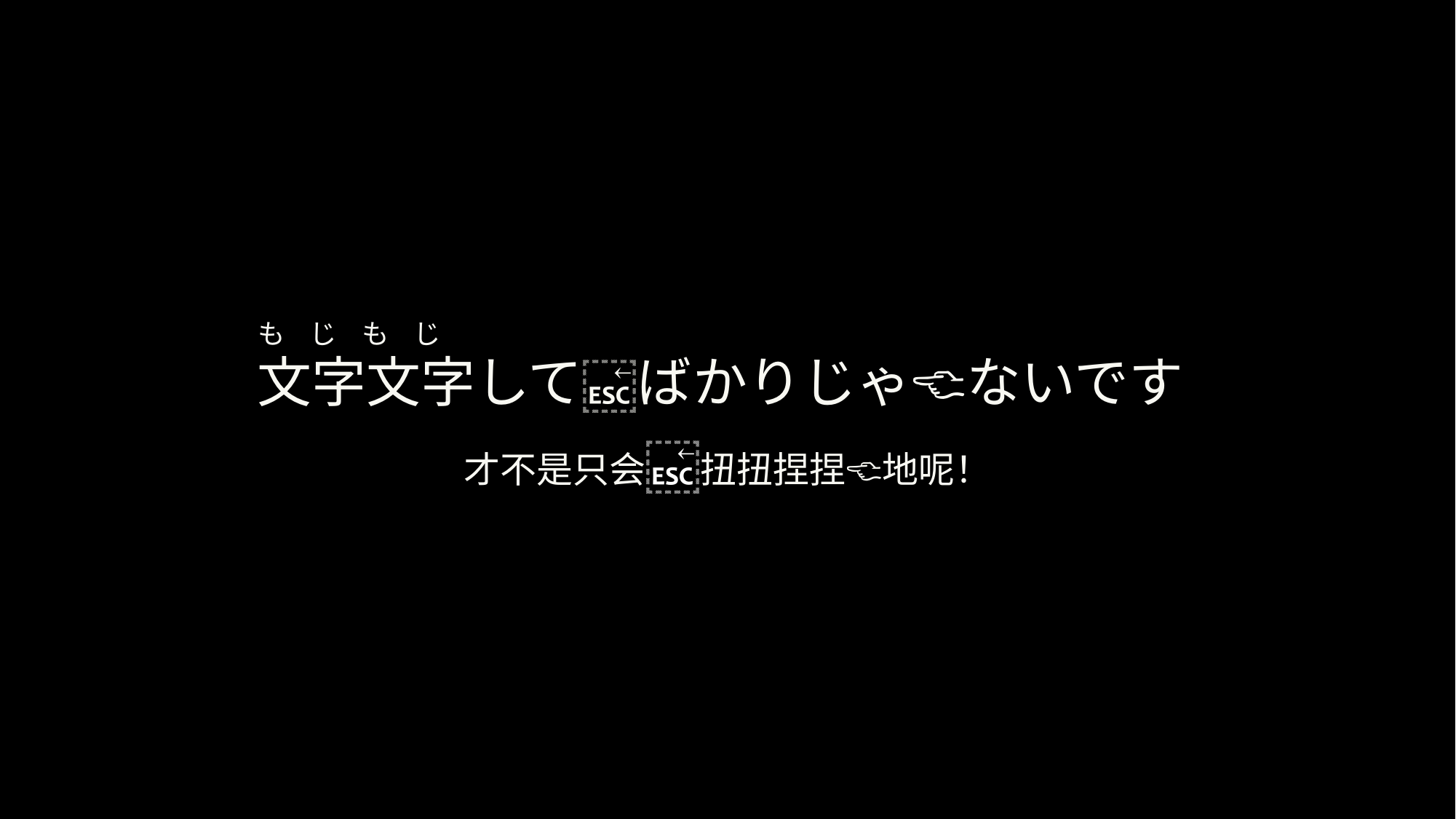

# 文字文字して␛ばかりじゃ👈ないです
も    じ    も    じ
才不是只会␛扭扭捏捏👈地呢！
可恶，这句不会翻
我查到的英文翻译是I’m not always a ␛ writing mess, 👈 you know!
我也不会日语，所以挺迷惑的
有知道的请务必告诉我